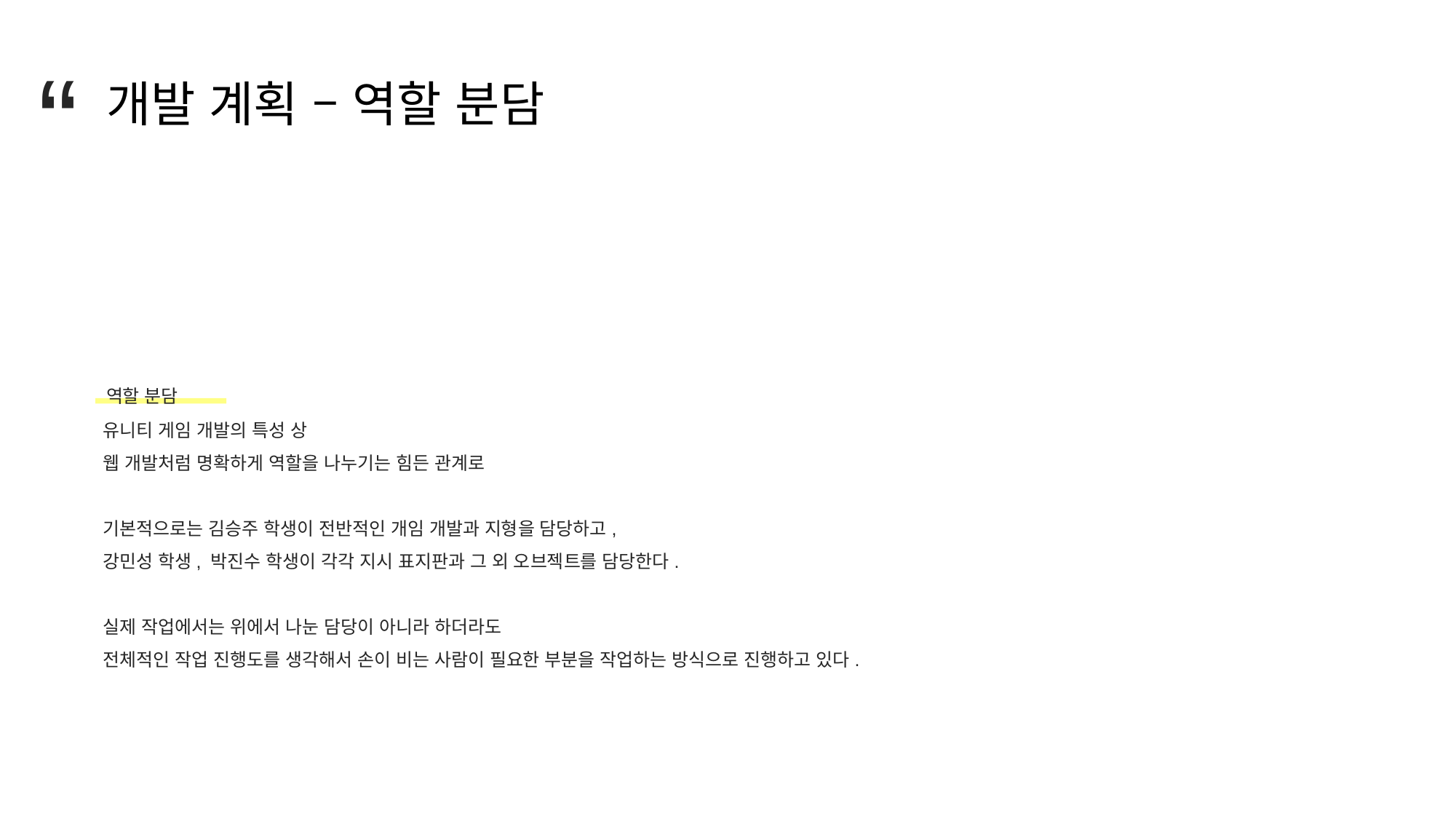

“
개발 계획 – 역할 분담
역할 분담

유니티 게임 개발의 특성 상
웹 개발처럼 명확하게 역할을 나누기는 힘든 관계로

기본적으로는 김승주 학생이 전반적인 개임 개발과 지형을 담당하고,
강민성 학생, 박진수 학생이 각각 지시 표지판과 그 외 오브젝트를 담당한다.

실제 작업에서는 위에서 나눈 담당이 아니라 하더라도
전체적인 작업 진행도를 생각해서 손이 비는 사람이 필요한 부분을 작업하는 방식으로 진행하고 있다.